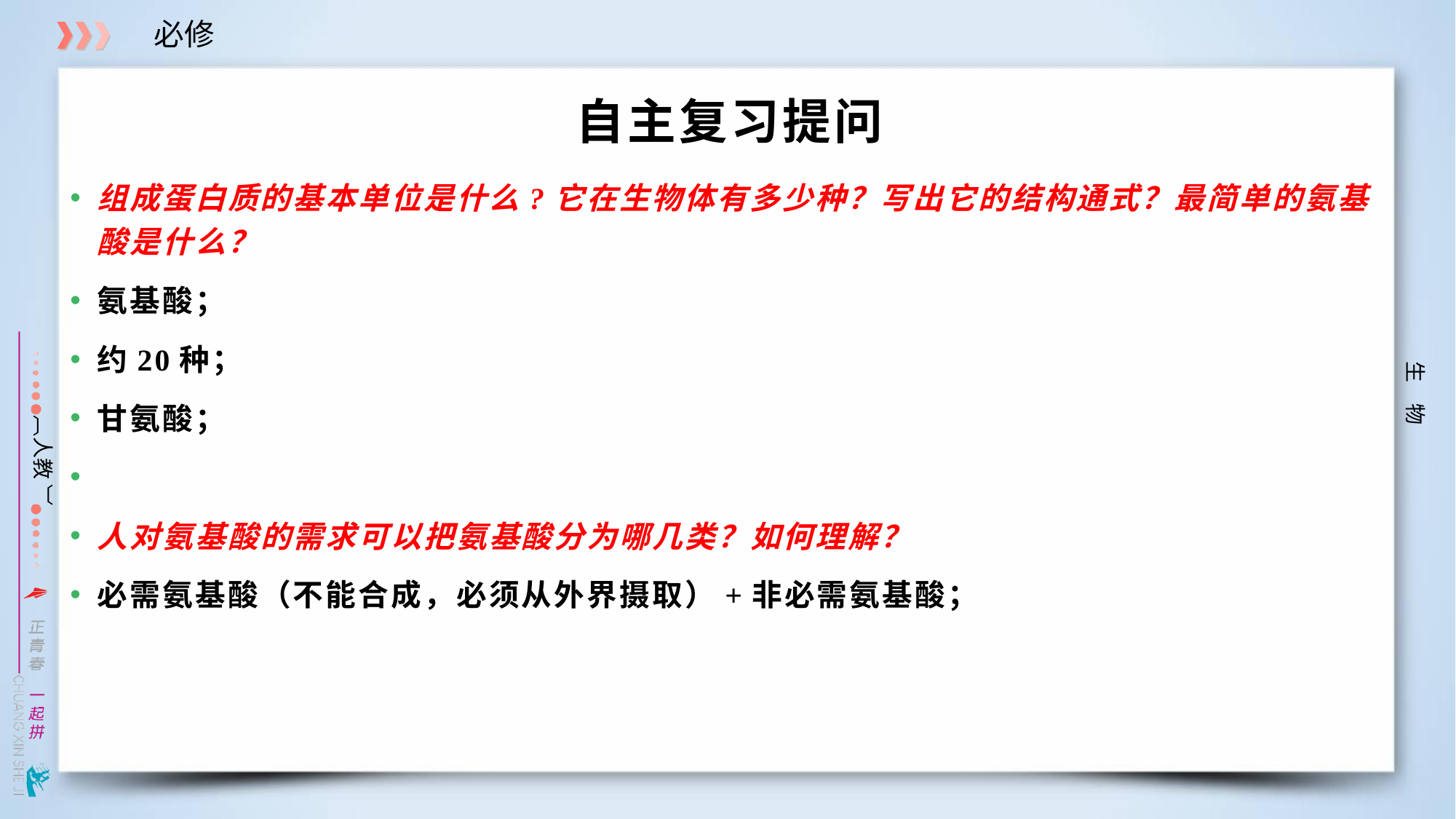

# 自主复习提问
组成蛋白质的基本单位是什么?它在生物体有多少种？写出它的结构通式？最简单的氨基酸是什么？
氨基酸；
约20种；
甘氨酸；

人对氨基酸的需求可以把氨基酸分为哪几类？如何理解？
必需氨基酸（不能合成，必须从外界摄取）+非必需氨基酸；